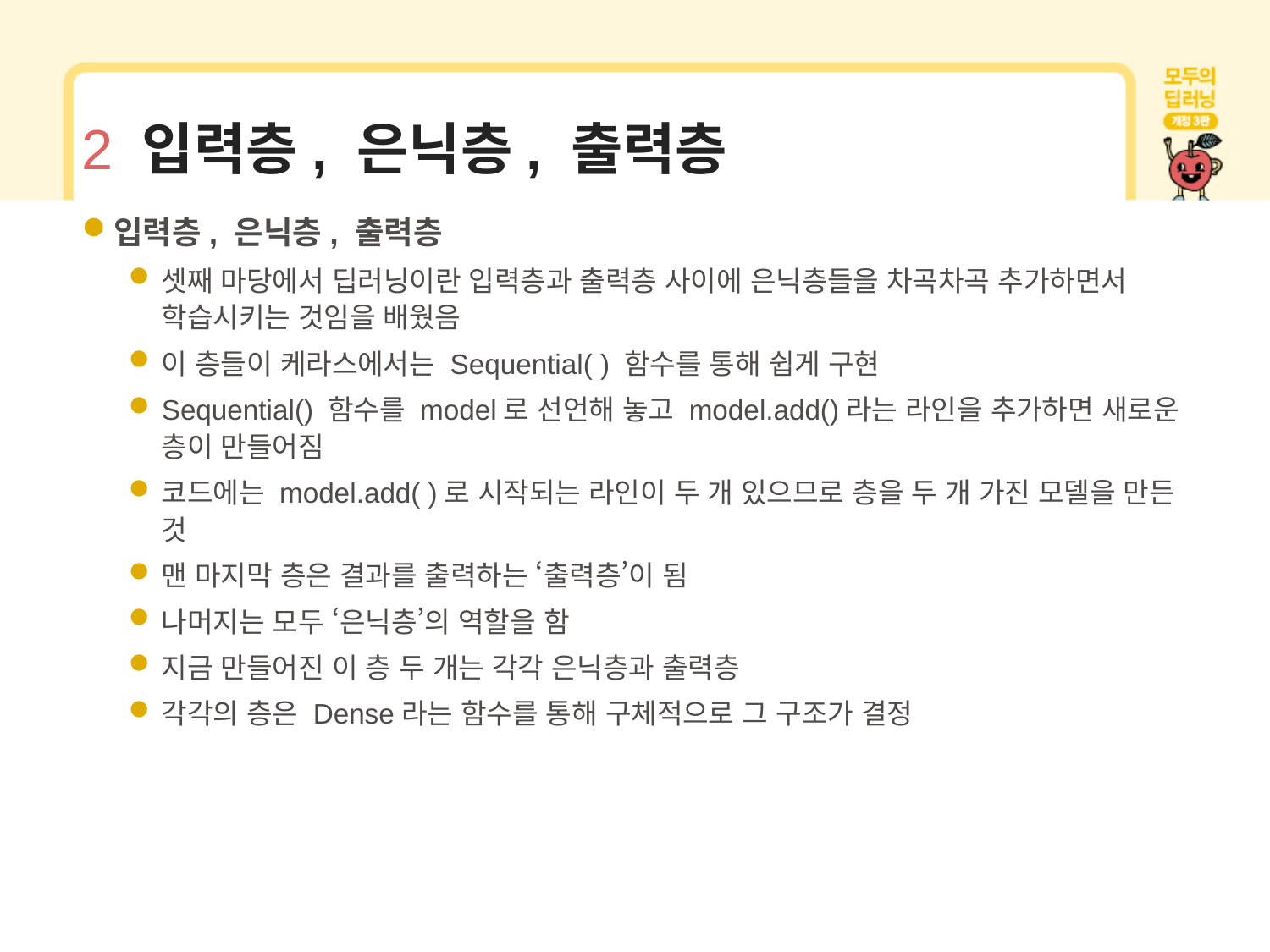

# 2 입력층, 은닉층, 출력층
입력층, 은닉층, 출력층
셋째 마당에서 딥러닝이란 입력층과 출력층 사이에 은닉층들을 차곡차곡 추가하면서 학습시키는 것임을 배웠음
이 층들이 케라스에서는 Sequential( ) 함수를 통해 쉽게 구현
Sequential() 함수를 model로 선언해 놓고 model.add()라는 라인을 추가하면 새로운 층이 만들어짐
코드에는 model.add( )로 시작되는 라인이 두 개 있으므로 층을 두 개 가진 모델을 만든 것
맨 마지막 층은 결과를 출력하는 ‘출력층’이 됨
나머지는 모두 ‘은닉층’의 역할을 함
지금 만들어진 이 층 두 개는 각각 은닉층과 출력층
각각의 층은 Dense라는 함수를 통해 구체적으로 그 구조가 결정